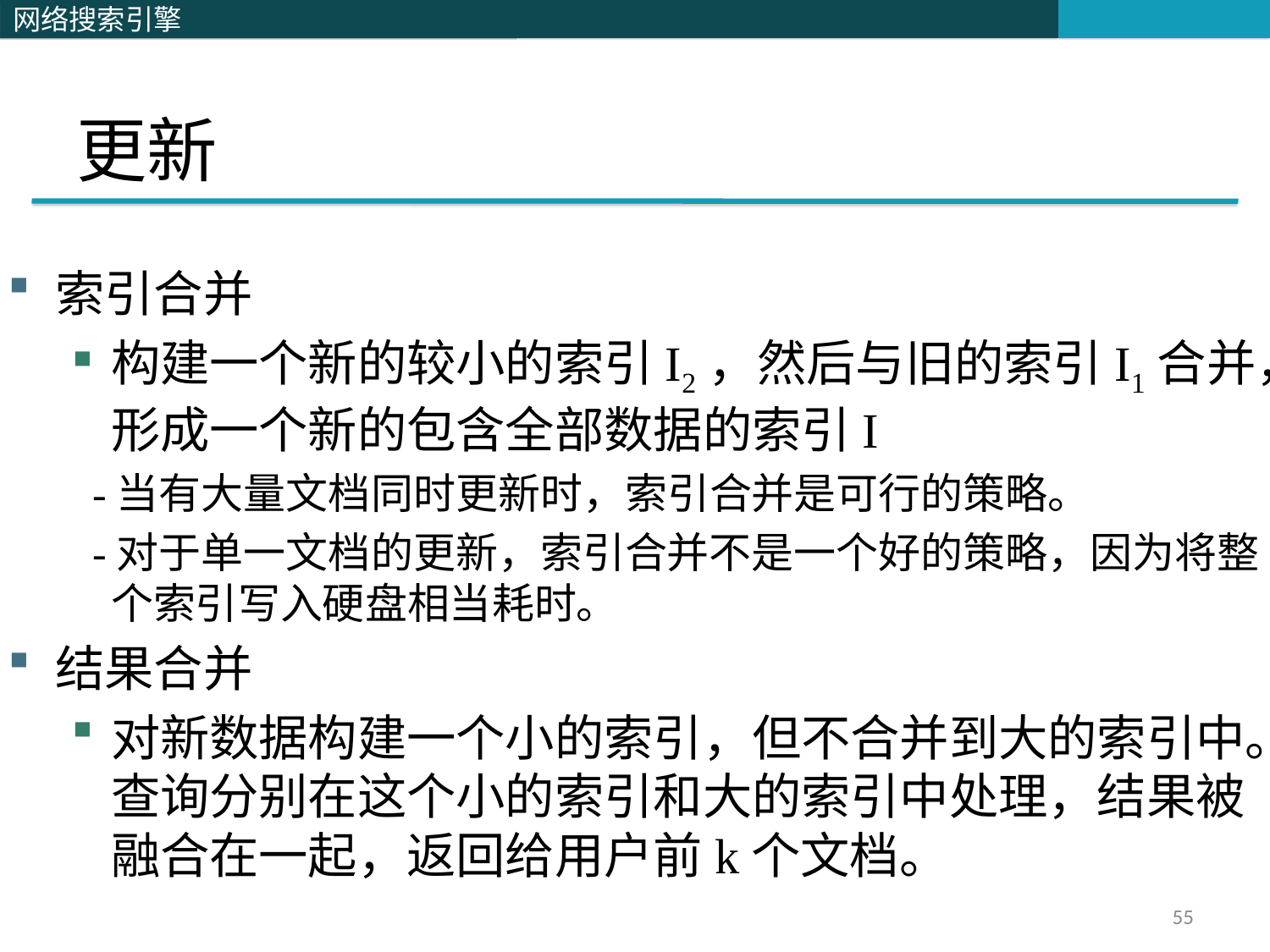

# 更新
索引合并
构建一个新的较小的索引I2，然后与旧的索引I1合并，形成一个新的包含全部数据的索引I
  -当有大量文档同时更新时，索引合并是可行的策略。
  -对于单一文档的更新，索引合并不是一个好的策略，因为将整个索引写入硬盘相当耗时。
结果合并
对新数据构建一个小的索引，但不合并到大的索引中。查询分别在这个小的索引和大的索引中处理，结果被融合在一起，返回给用户前k个文档。
55